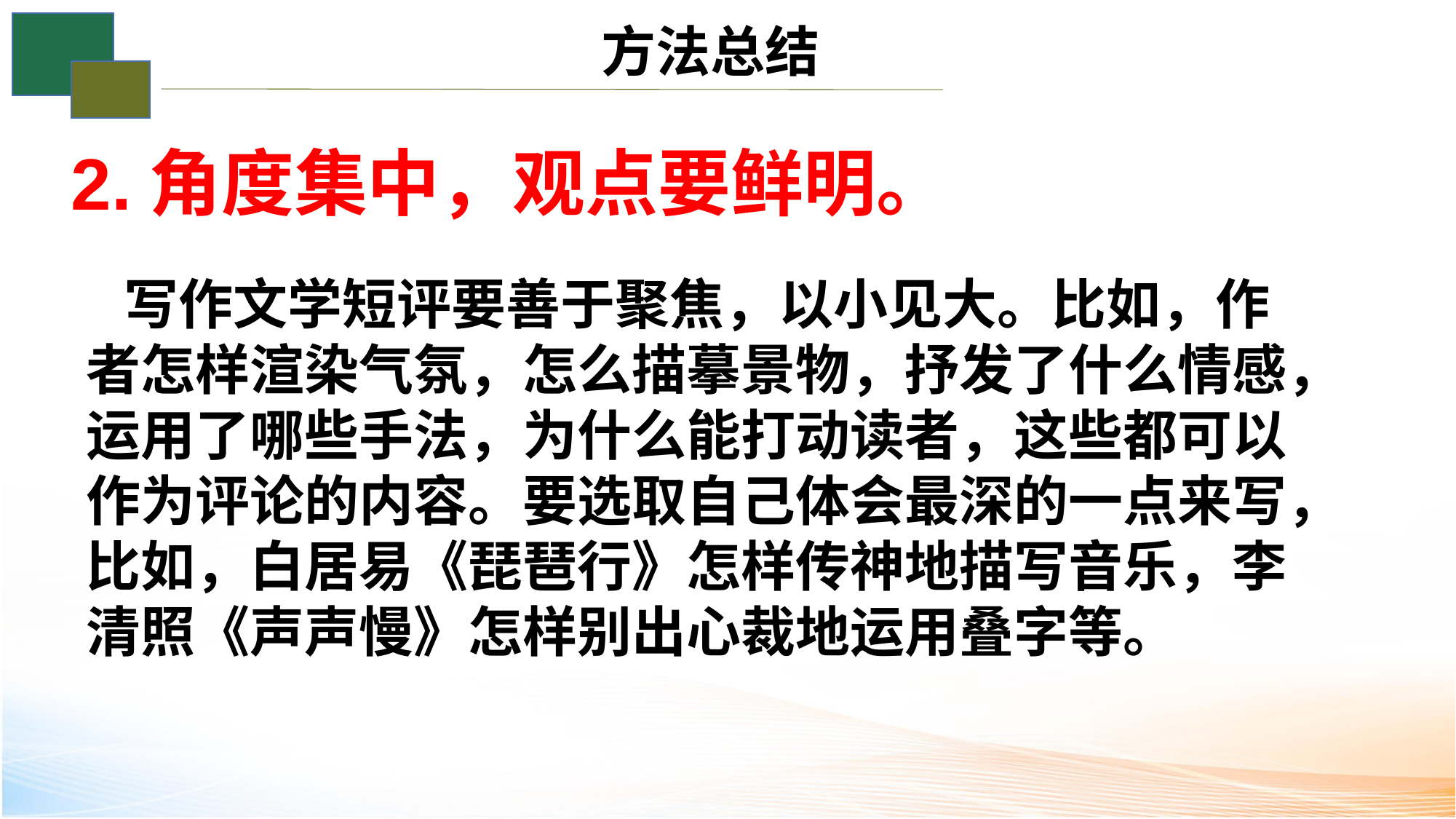

方法总结

2.角度集中，观点要鲜明。
  写作文学短评要善于聚焦，以小见大。比如，作者怎样渲染气氛，怎么描摹景物，抒发了什么情感，运用了哪些手法，为什么能打动读者，这些都可以作为评论的内容。要选取自己体会最深的一点来写，比如，白居易《琵琶行》怎样传神地描写音乐，李清照《声声慢》怎样别出心裁地运用叠字等。